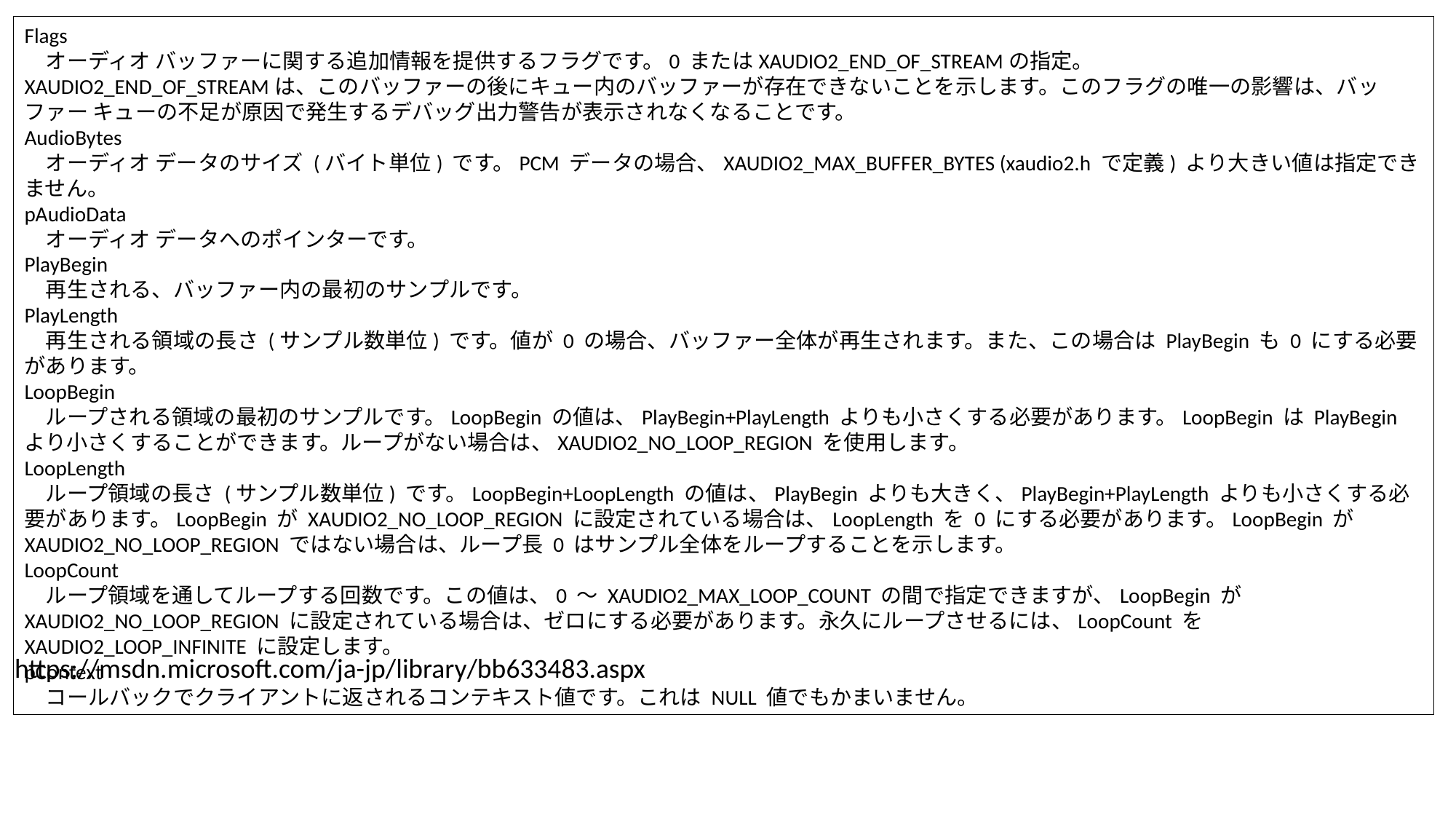

Flags
　オーディオ バッファーに関する追加情報を提供するフラグです。0 またはXAUDIO2_END_OF_STREAMの指定。
XAUDIO2_END_OF_STREAMは、このバッファーの後にキュー内のバッファーが存在できないことを示します。このフラグの唯一の影響は、バッファー キューの不足が原因で発生するデバッグ出力警告が表示されなくなることです。
AudioBytes
　オーディオ データのサイズ (バイト単位) です。PCM データの場合、XAUDIO2_MAX_BUFFER_BYTES (xaudio2.h で定義) より大きい値は指定できません。
pAudioData
　オーディオ データへのポインターです。
PlayBegin
　再生される、バッファー内の最初のサンプルです。
PlayLength
　再生される領域の長さ (サンプル数単位) です。値が 0 の場合、バッファー全体が再生されます。また、この場合は PlayBegin も 0 にする必要があります。
LoopBegin
　ループされる領域の最初のサンプルです。LoopBegin の値は、PlayBegin+PlayLength よりも小さくする必要があります。LoopBegin は PlayBegin より小さくすることができます。ループがない場合は、XAUDIO2_NO_LOOP_REGION を使用します。
LoopLength
　ループ領域の長さ (サンプル数単位) です。LoopBegin+LoopLength の値は、PlayBegin よりも大きく、PlayBegin+PlayLength よりも小さくする必要があります。LoopBegin が XAUDIO2_NO_LOOP_REGION に設定されている場合は、LoopLength を 0 にする必要があります。LoopBegin が XAUDIO2_NO_LOOP_REGION ではない場合は、ループ長 0 はサンプル全体をループすることを示します。
LoopCount
　ループ領域を通してループする回数です。この値は、0 ～ XAUDIO2_MAX_LOOP_COUNT の間で指定できますが、LoopBegin が XAUDIO2_NO_LOOP_REGION に設定されている場合は、ゼロにする必要があります。永久にループさせるには、LoopCount を XAUDIO2_LOOP_INFINITE に設定します。
pContext
　コールバックでクライアントに返されるコンテキスト値です。これは NULL 値でもかまいません。
https://msdn.microsoft.com/ja-jp/library/bb633483.aspx